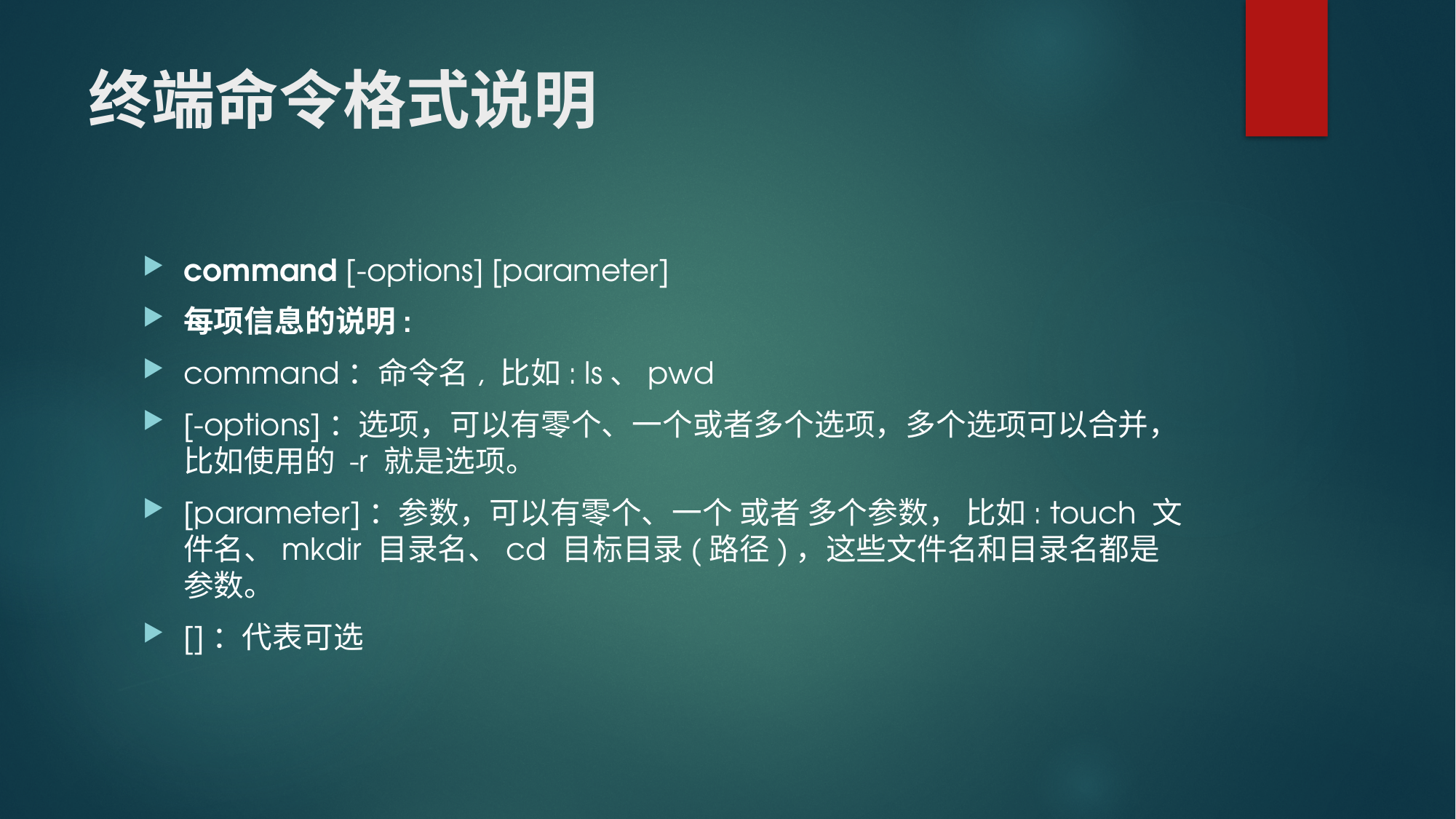

# 终端命令格式说明
command [-options] [parameter]
每项信息的说明:
command：命令名, 比如: ls、pwd
[-options]：选项，可以有零个、一个或者多个选项，多个选项可以合并，比如使用的 -r 就是选项。
[parameter]：参数，可以有零个、一个 或者 多个参数， 比如: touch 文件名、mkdir 目录名、cd 目标目录(路径)，这些文件名和目录名都是参数。
[]：代表可选